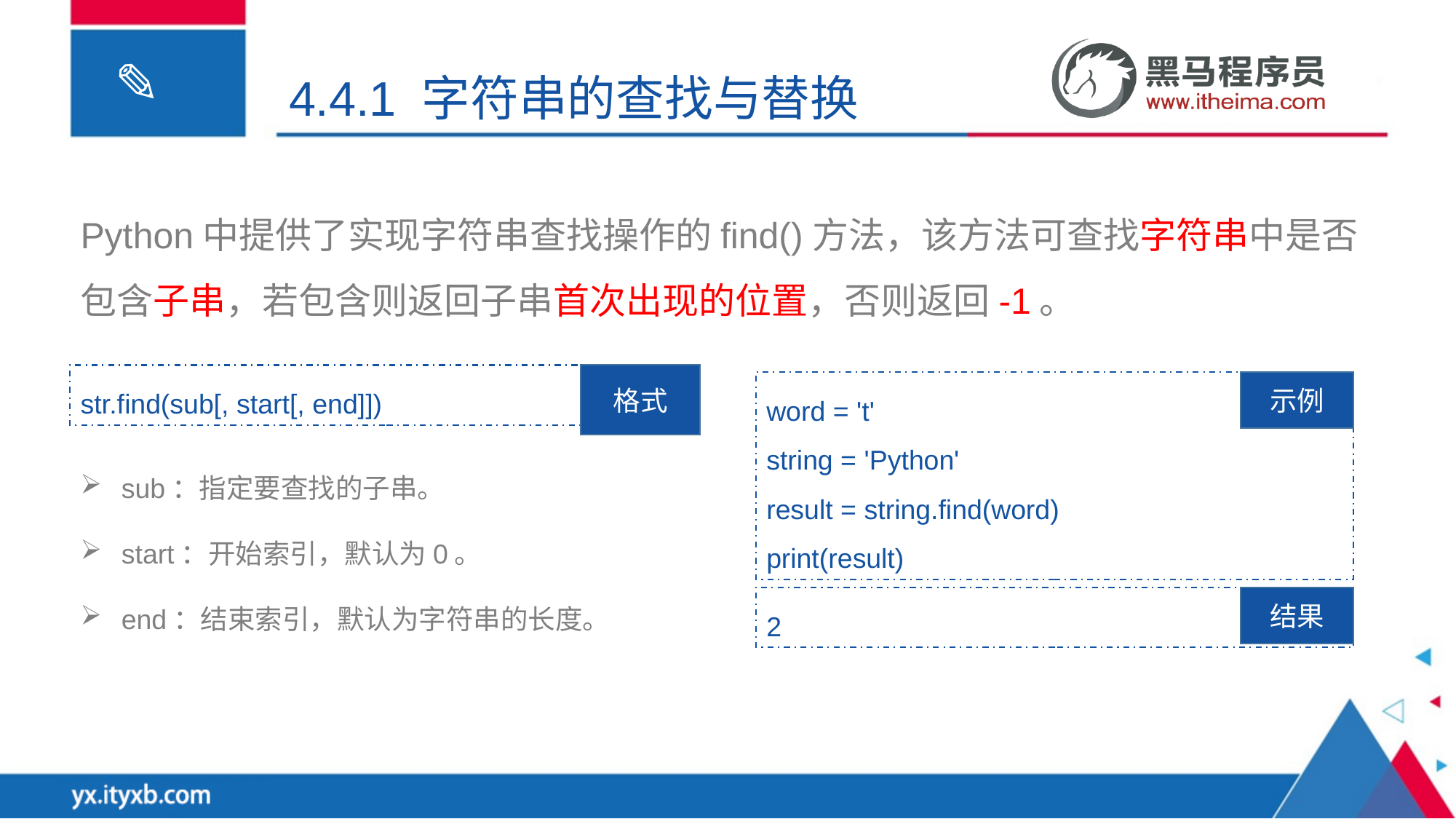

4.4.1 字符串的查找与替换
Python中提供了实现字符串查找操作的find()方法，该方法可查找字符串中是否包含子串，若包含则返回子串首次出现的位置，否则返回-1。
str.find(sub[, start[, end]])
格式
word = 't'
string = 'Python'
result = string.find(word)
print(result)
示例
2
结果
sub：指定要查找的子串。

start：开始索引，默认为0。

end：结束索引，默认为字符串的长度。